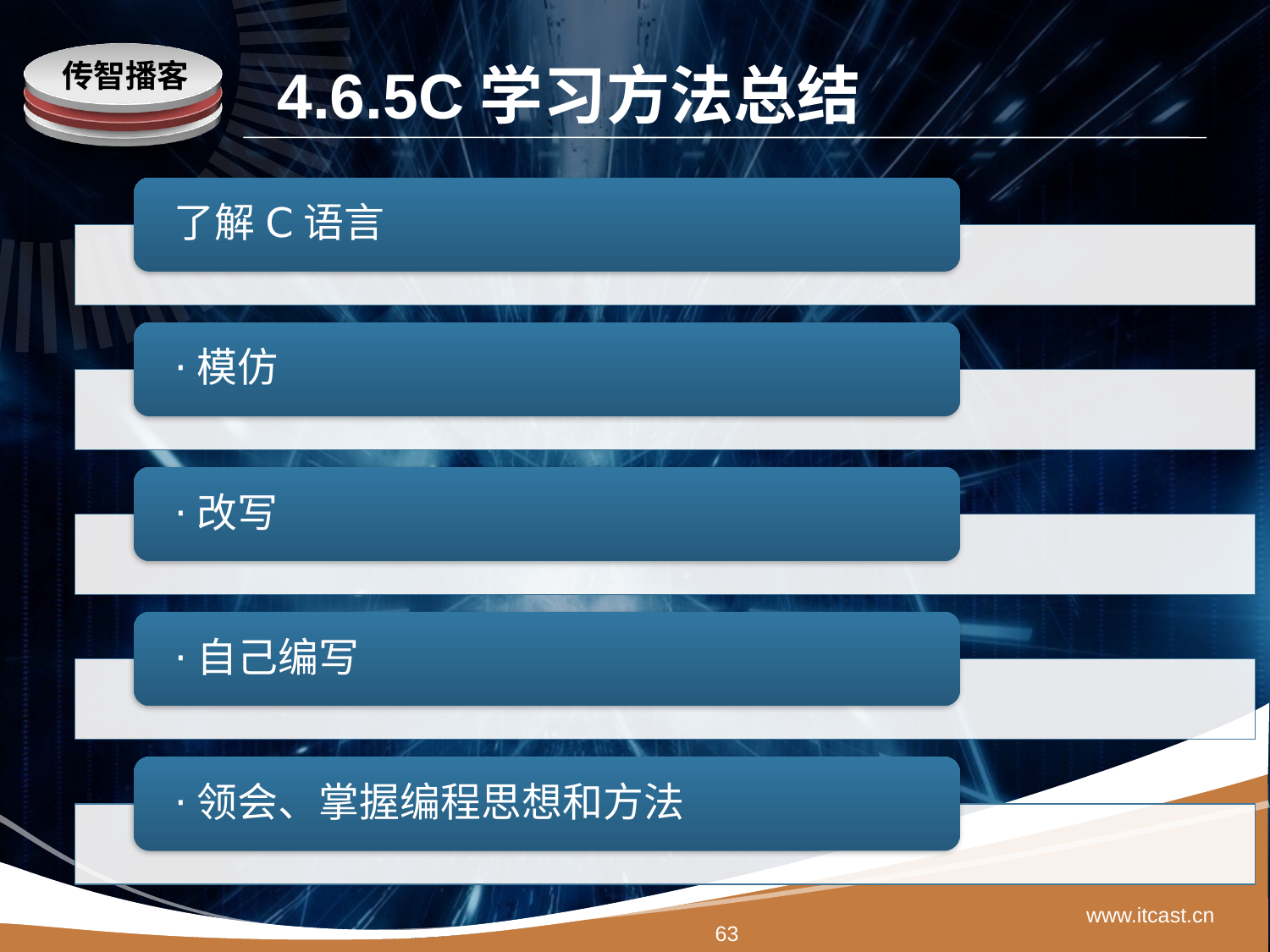

# 4.6.5C学习方法总结
了解C语言
·模仿
·改写
·自己编写
·领会、掌握编程思想和方法
www.itcast.cn
63